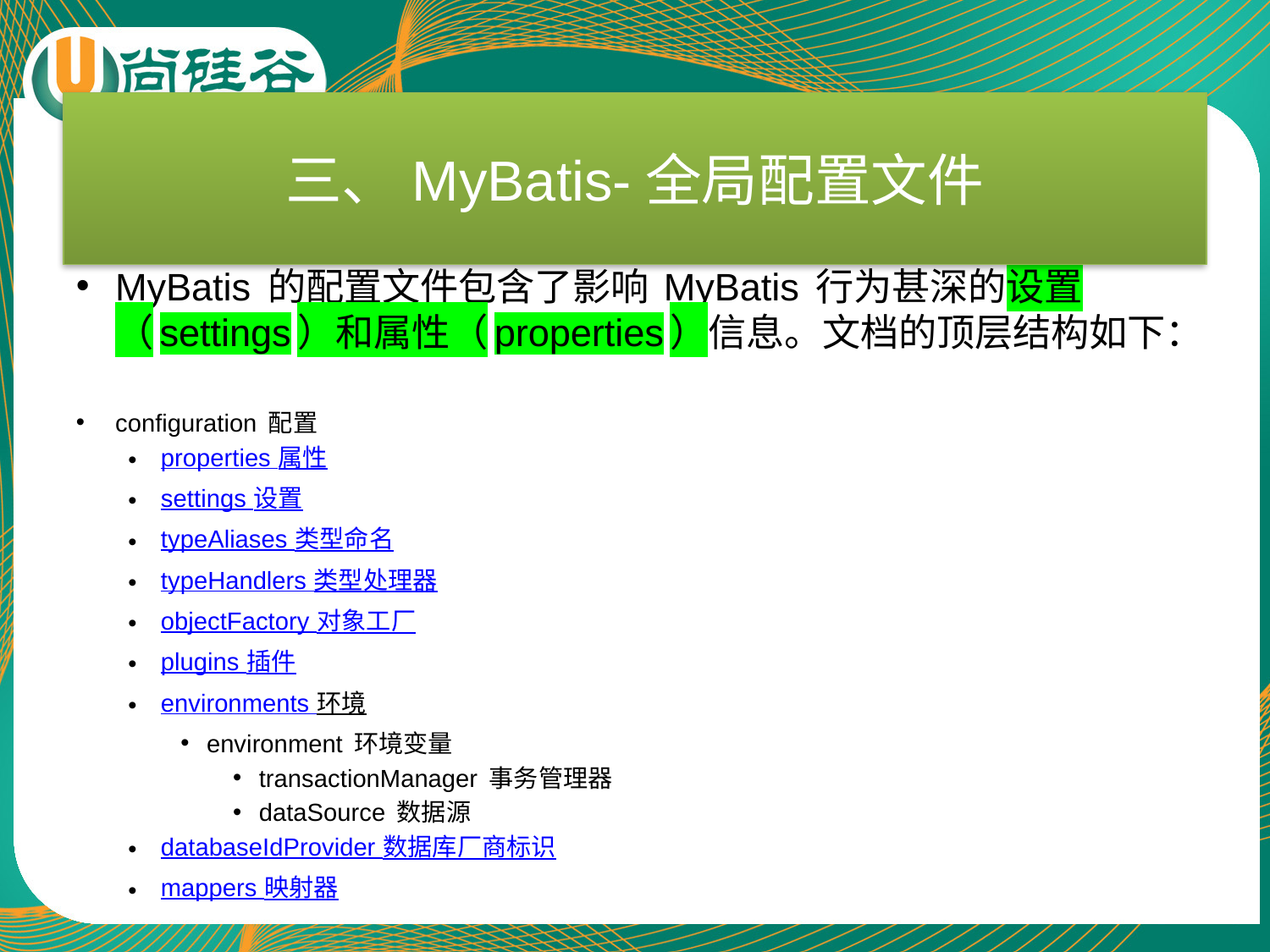

# 三、MyBatis-全局配置文件
MyBatis 的配置文件包含了影响 MyBatis 行为甚深的设置（settings）和属性（properties）信息。文档的顶层结构如下：

configuration 配置
properties 属性
settings 设置
typeAliases 类型命名
typeHandlers 类型处理器
objectFactory 对象工厂
plugins 插件
environments 环境
environment 环境变量
transactionManager 事务管理器
dataSource 数据源
databaseIdProvider 数据库厂商标识
mappers 映射器